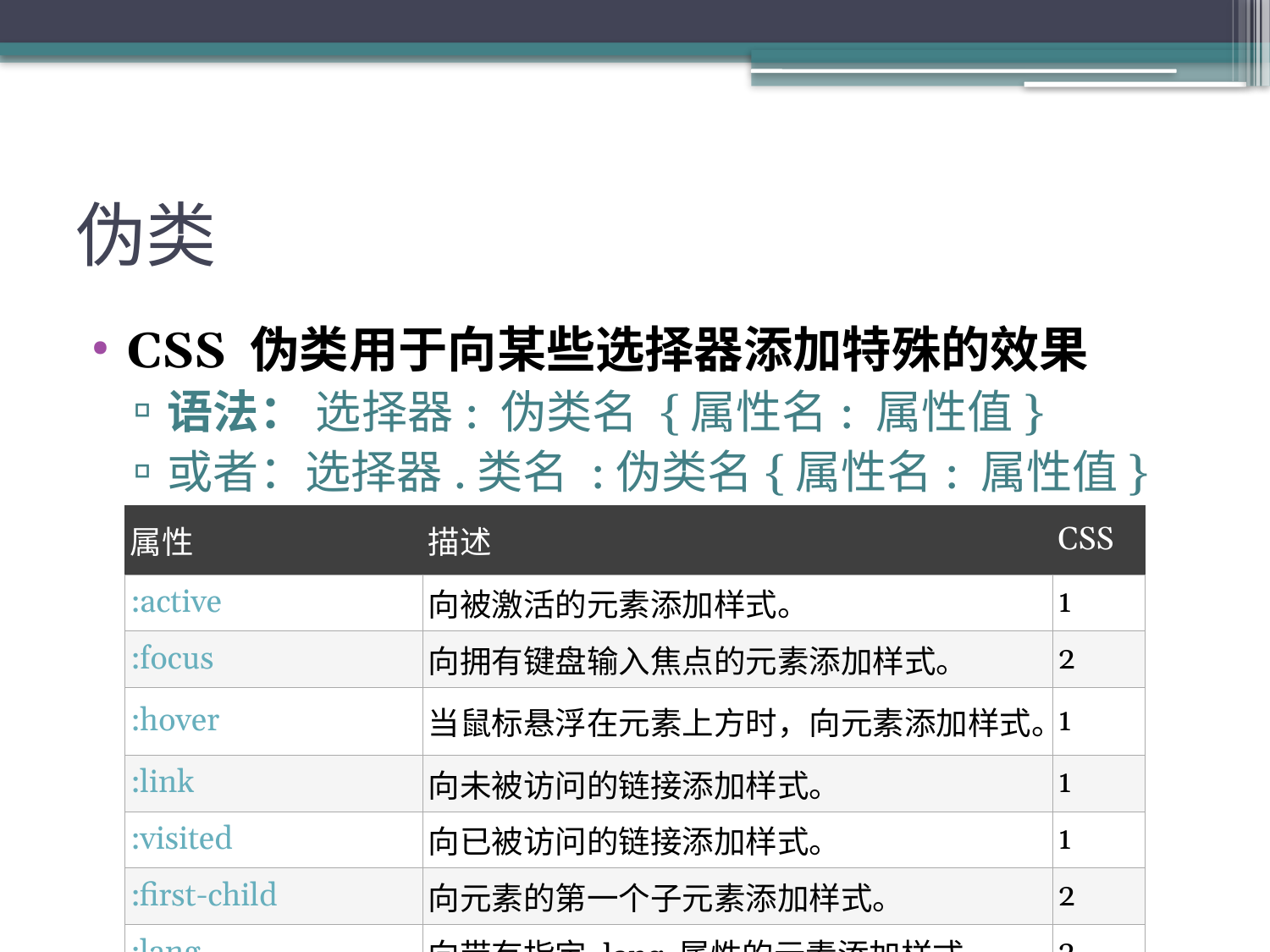

# 伪类
CSS 伪类用于向某些选择器添加特殊的效果
语法： 选择器: 伪类名 {属性名: 属性值}
或者：选择器.类名 :伪类名{属性名: 属性值}

| 属性 | 描述 | CSS |
| --- | --- | --- |
| :active | 向被激活的元素添加样式。 | 1 |
| :focus | 向拥有键盘输入焦点的元素添加样式。 | 2 |
| :hover | 当鼠标悬浮在元素上方时，向元素添加样式。 | 1 |
| :link | 向未被访问的链接添加样式。 | 1 |
| :visited | 向已被访问的链接添加样式。 | 1 |
| :first-child | 向元素的第一个子元素添加样式。 | 2 |
| :lang | 向带有指定 lang 属性的元素添加样式。 | 2 |